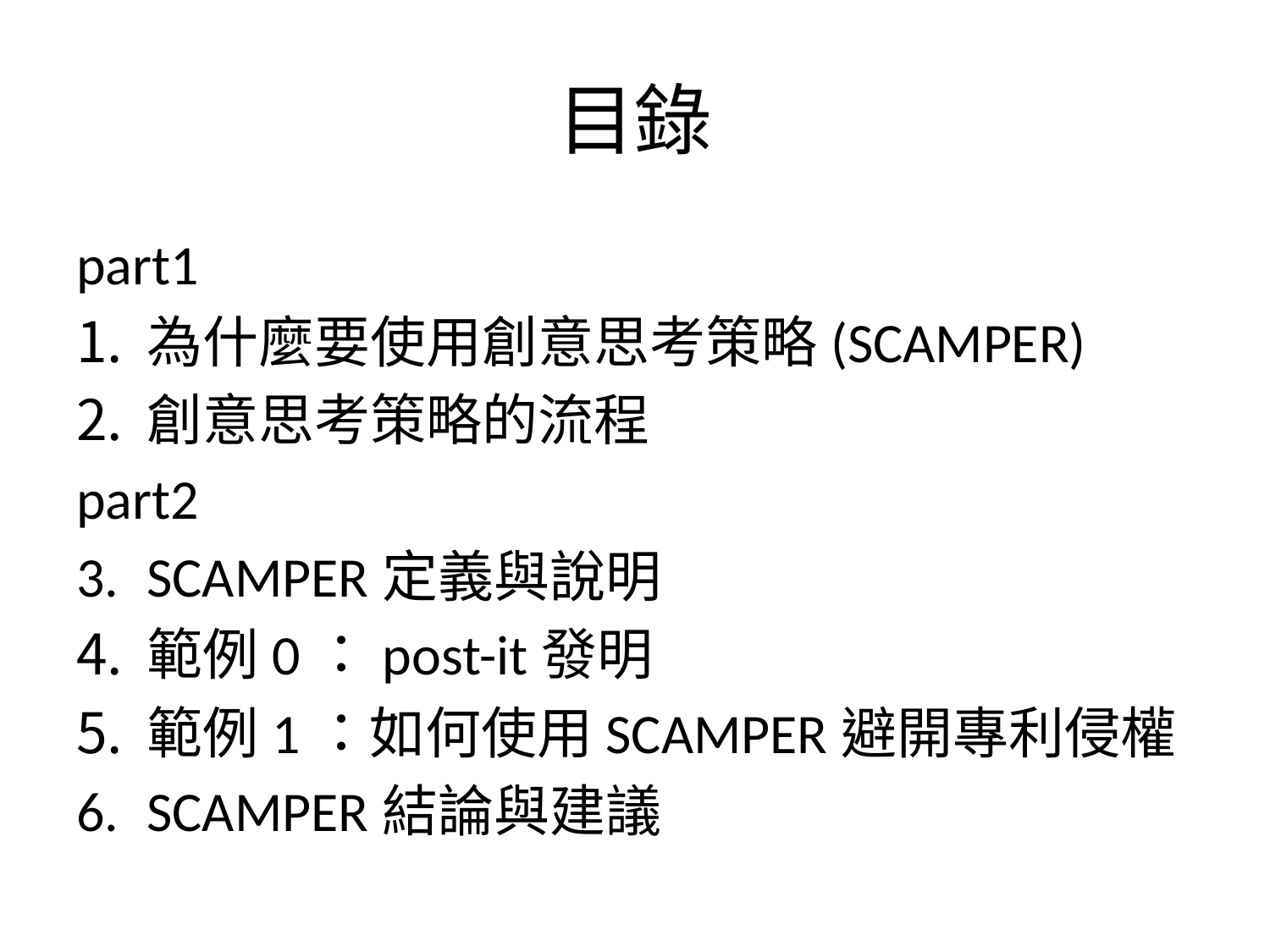

# 目錄
part1
為什麼要使用創意思考策略(SCAMPER)
創意思考策略的流程
part2
SCAMPER定義與說明
範例0：post-it發明
範例1：如何使用SCAMPER避開專利侵權
SCAMPER結論與建議